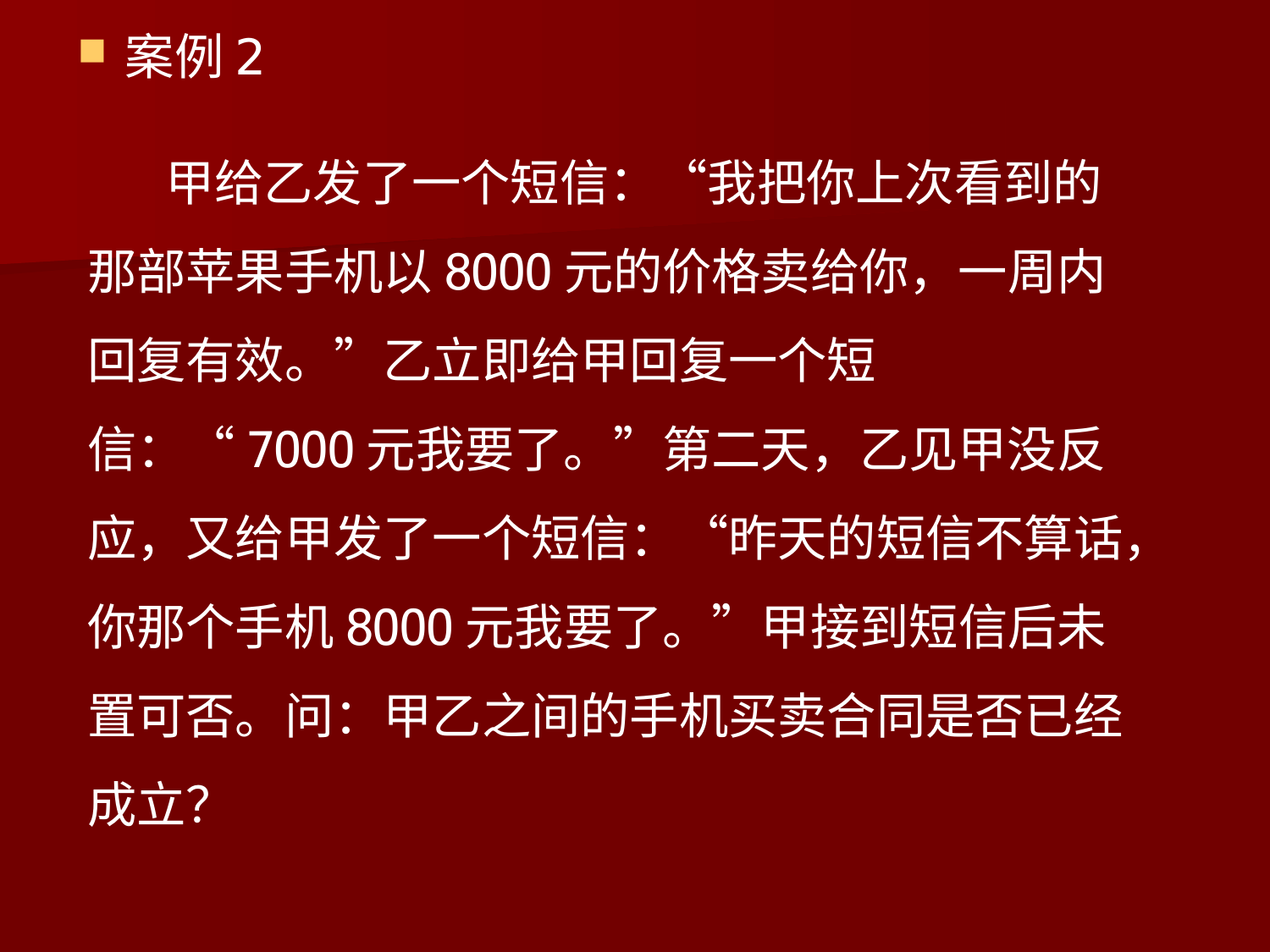

案例2
      甲给乙发了一个短信：“我把你上次看到的那部苹果手机以8000元的价格卖给你，一周内回复有效。”乙立即给甲回复一个短信：“7000元我要了。”第二天，乙见甲没反应，又给甲发了一个短信：“昨天的短信不算话，你那个手机8000元我要了。”甲接到短信后未置可否。问：甲乙之间的手机买卖合同是否已经成立？
36